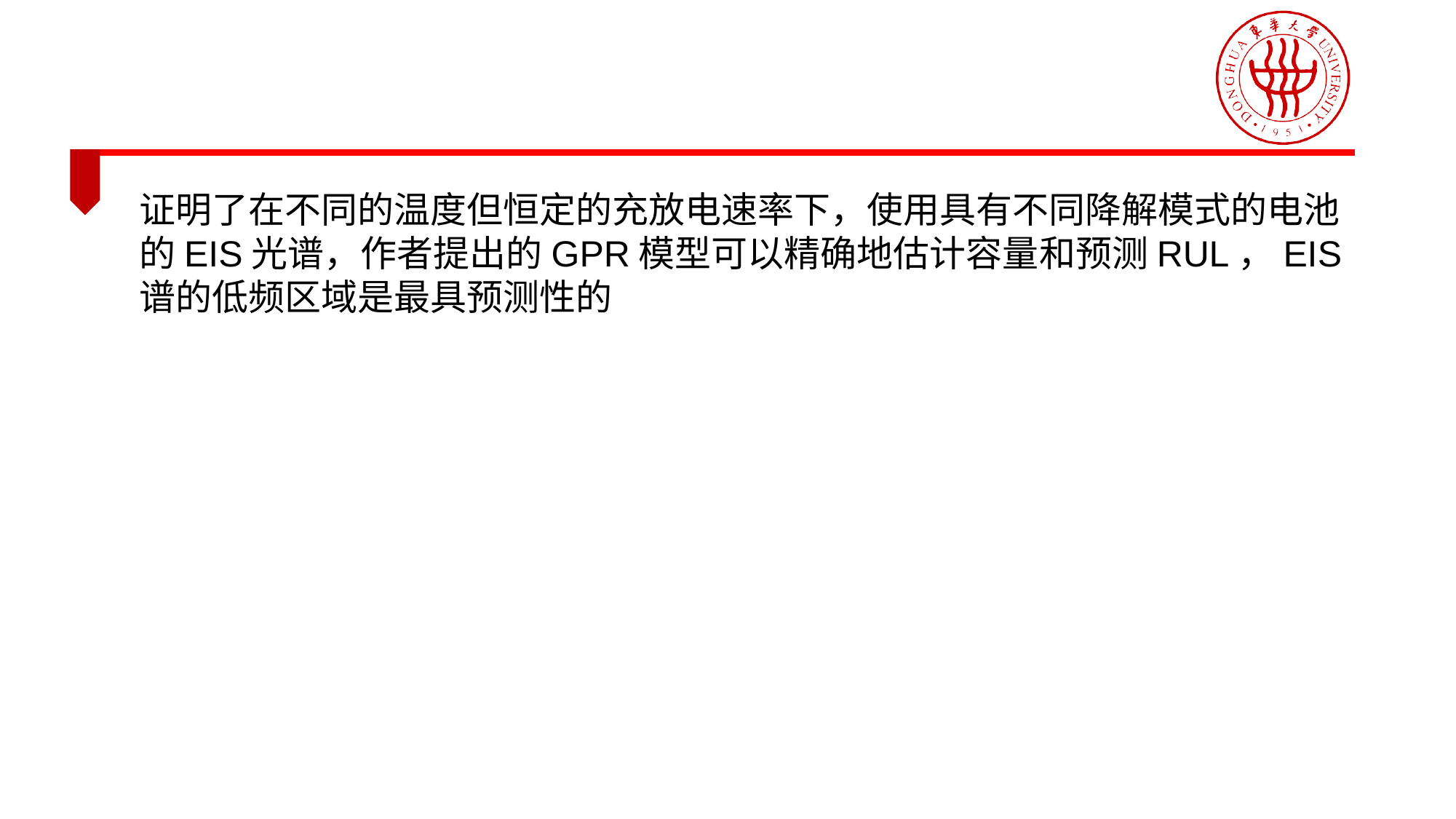

证明了在不同的温度但恒定的充放电速率下，使用具有不同降解模式的电池的EIS光谱，作者提出的GPR模型可以精确地估计容量和预测RUL，EIS谱的低频区域是最具预测性的